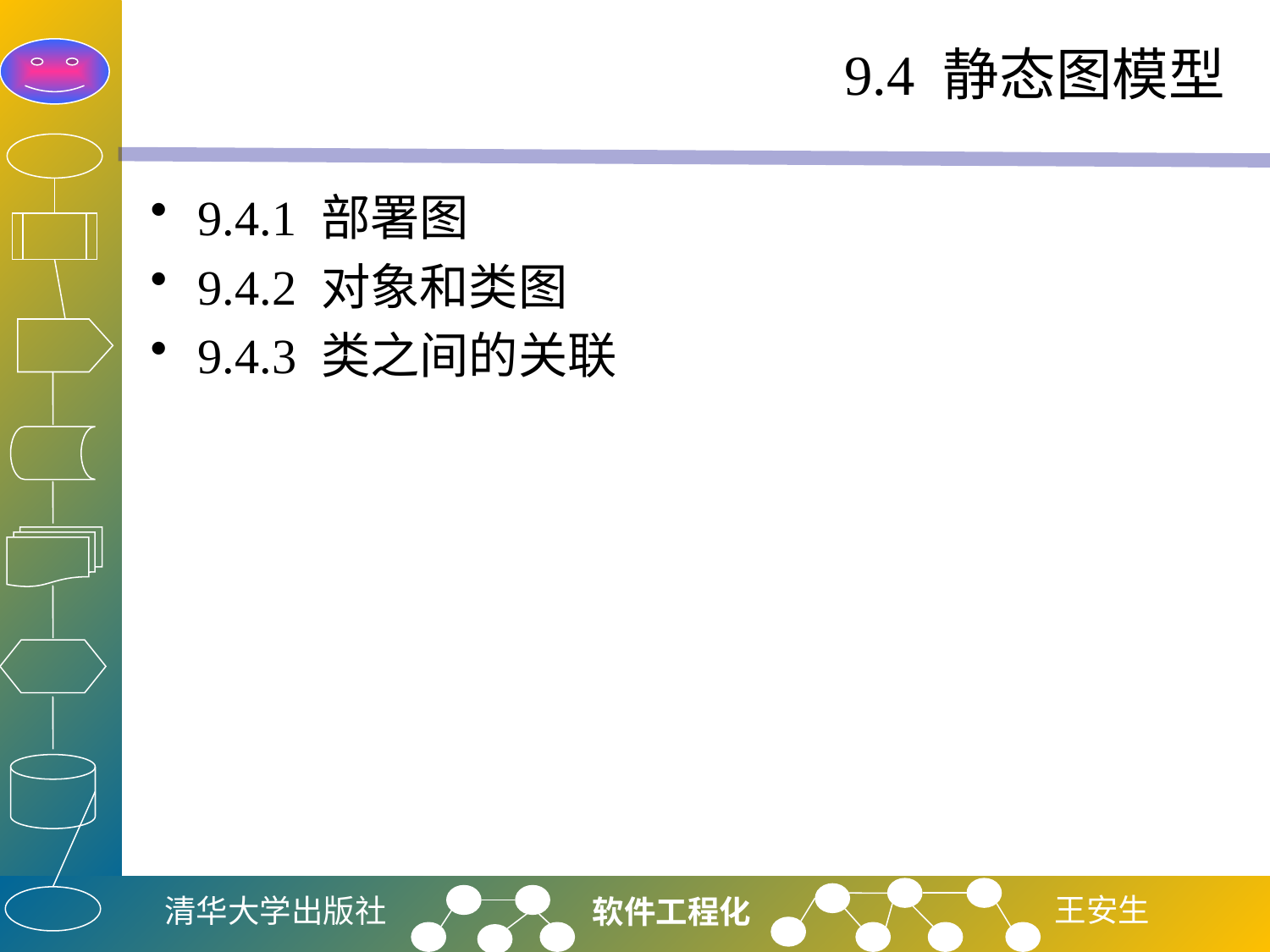

# 9.4 静态图模型
9.4.1 部署图
9.4.2 对象和类图
9.4.3 类之间的关联